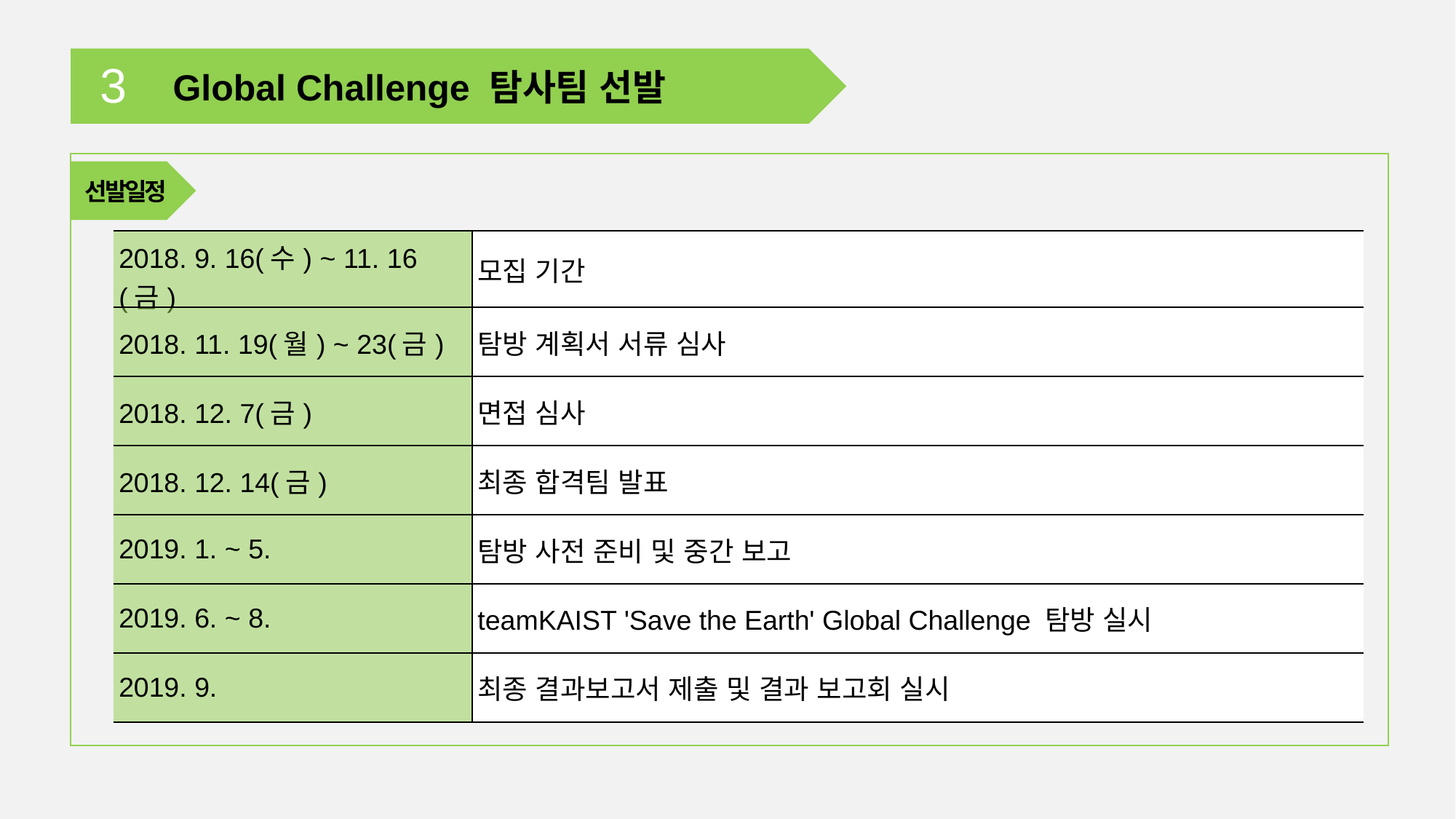

3
Global Challenge 탐사팀 선발

선발일정
| 2018. 9. 16(수) ~ 11. 16(금) | 모집 기간 |
| --- | --- |
| 2018. 11. 19(월) ~ 23(금) | 탐방 계획서 서류 심사 |
| 2018. 12. 7(금) | 면접 심사 |
| 2018. 12. 14(금) | 최종 합격팀 발표 |
| 2019. 1. ~ 5. | 탐방 사전 준비 및 중간 보고 |
| 2019. 6. ~ 8. | teamKAIST 'Save the Earth' Global Challenge 탐방 실시 |
| 2019. 9. | 최종 결과보고서 제출 및 결과 보고회 실시 |